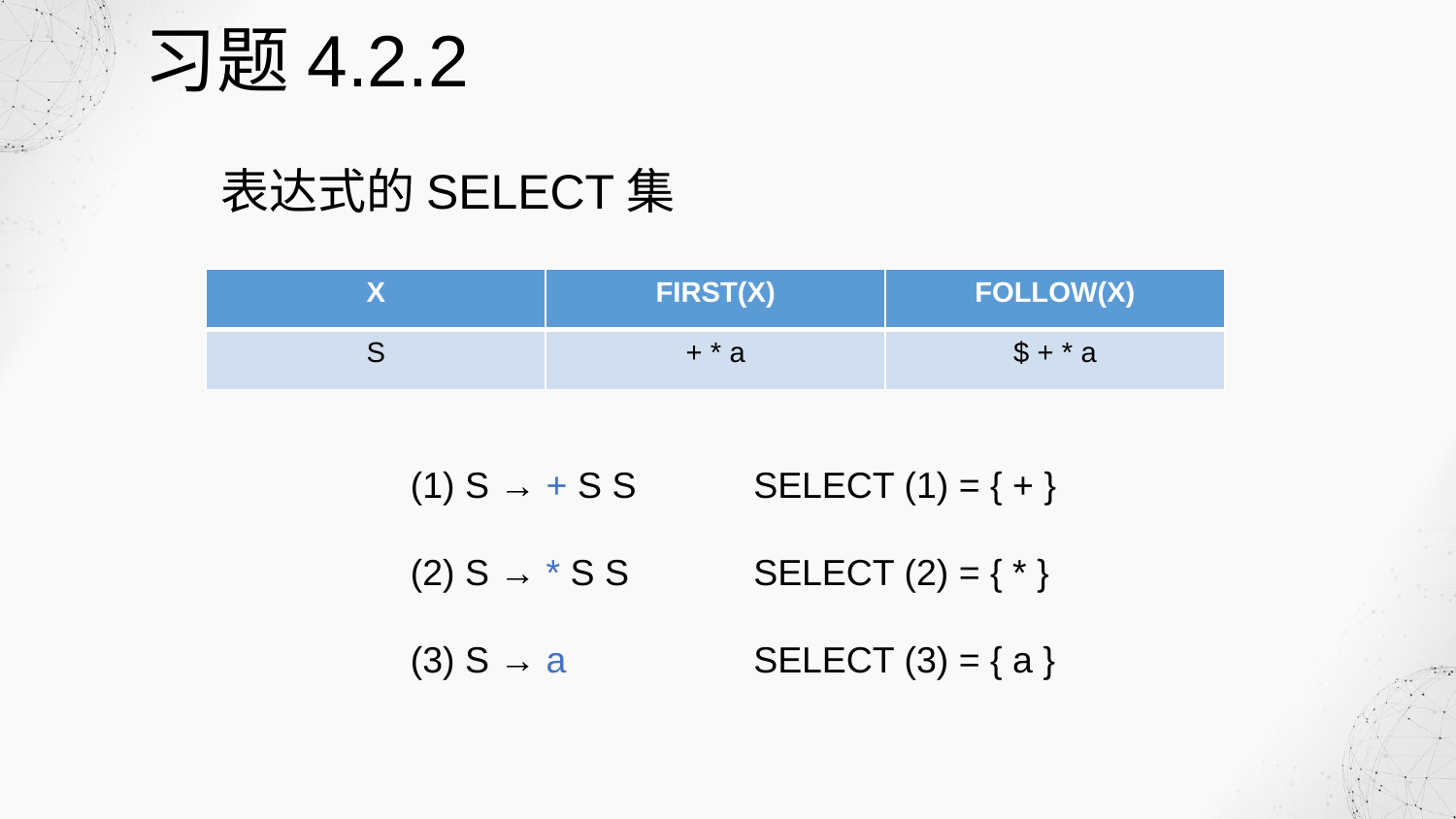

习题4.2.2

表达式的SELECT集
| X | FIRST(X) | FOLLOW(X) |
| --- | --- | --- |
| S | + \* a | $ + \* a |
(1) S → + S S

(2) S → * S S

(3) S → a
SELECT (1) = { + }

SELECT (2) = { * }

SELECT (3) = { a }